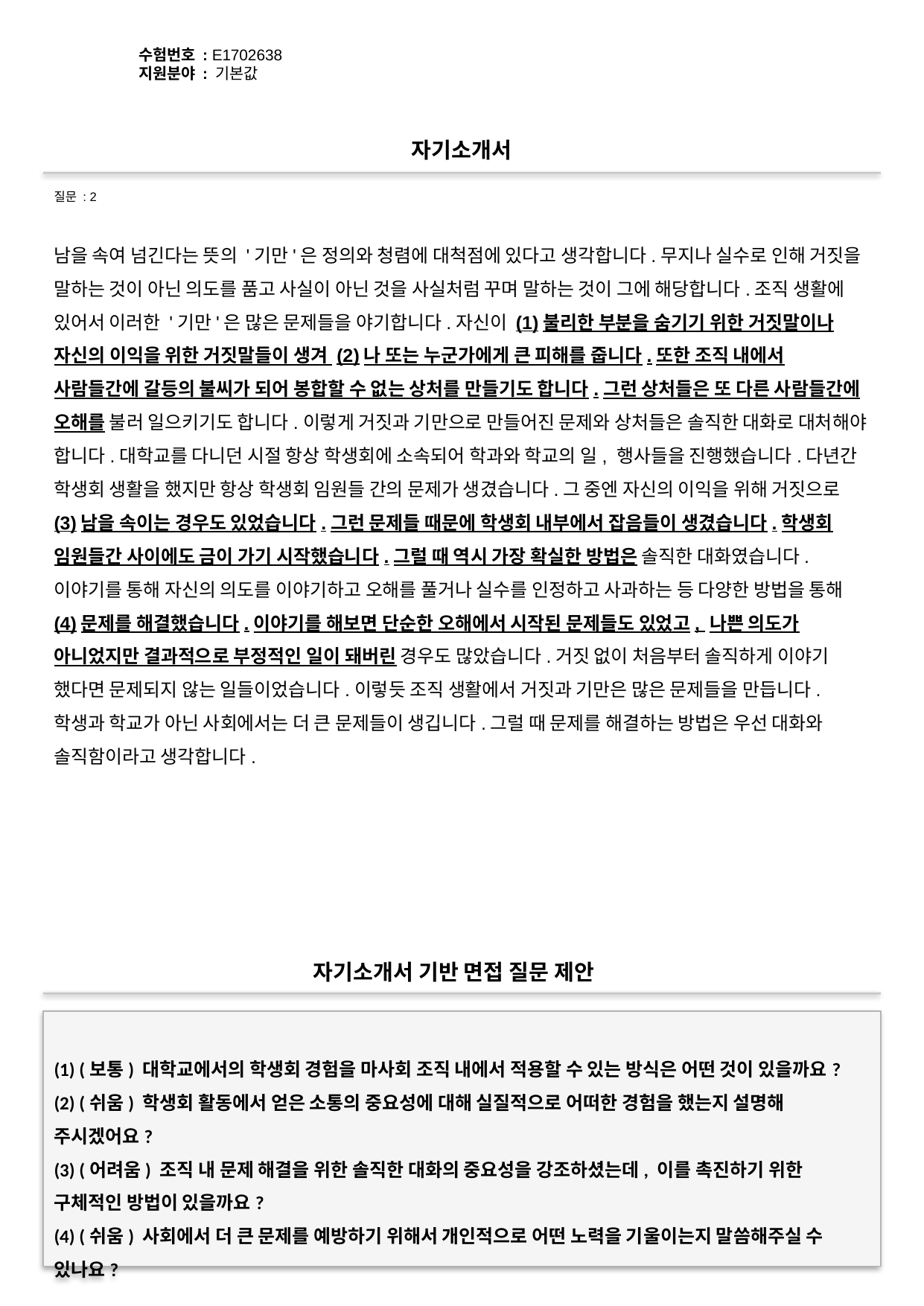

수험번호 : E1702638
지원분야 : 기본값
#

자기소개서

질문 : 2

남을 속여 넘긴다는 뜻의 '기만'은 정의와 청렴에 대척점에 있다고 생각합니다.무지나 실수로 인해 거짓을 말하는 것이 아닌 의도를 품고 사실이 아닌 것을 사실처럼 꾸며 말하는 것이 그에 해당합니다.조직 생활에 있어서 이러한 '기만'은 많은 문제들을 야기합니다.자신이 (1)불리한 부분을 숨기기 위한 거짓말이나 자신의 이익을 위한 거짓말들이 생겨 (2)나 또는 누군가에게 큰 피해를 줍니다.또한 조직 내에서 사람들간에 갈등의 불씨가 되어 봉합할 수 없는 상처를 만들기도 합니다.그런 상처들은 또 다른 사람들간에 오해를 불러 일으키기도 합니다.이렇게 거짓과 기만으로 만들어진 문제와 상처들은 솔직한 대화로 대처해야 합니다.대학교를 다니던 시절 항상 학생회에 소속되어 학과와 학교의 일, 행사들을 진행했습니다.다년간 학생회 생활을 했지만 항상 학생회 임원들 간의 문제가 생겼습니다.그 중엔 자신의 이익을 위해 거짓으로 (3)남을 속이는 경우도 있었습니다.그런 문제들 때문에 학생회 내부에서 잡음들이 생겼습니다.학생회 임원들간 사이에도 금이 가기 시작했습니다.그럴 때 역시 가장 확실한 방법은 솔직한 대화였습니다.이야기를 통해 자신의 의도를 이야기하고 오해를 풀거나 실수를 인정하고 사과하는 등 다양한 방법을 통해 (4)문제를 해결했습니다.이야기를 해보면 단순한 오해에서 시작된 문제들도 있었고, 나쁜 의도가 아니었지만 결과적으로 부정적인 일이 돼버린 경우도 많았습니다.거짓 없이 처음부터 솔직하게 이야기 했다면 문제되지 않는 일들이었습니다.이렇듯 조직 생활에서 거짓과 기만은 많은 문제들을 만듭니다.학생과 학교가 아닌 사회에서는 더 큰 문제들이 생깁니다.그럴 때 문제를 해결하는 방법은 우선 대화와 솔직함이라고 생각합니다.

자기소개서 기반 면접 질문 제안

(1) (보통) 대학교에서의 학생회 경험을 마사회 조직 내에서 적용할 수 있는 방식은 어떤 것이 있을까요?
(2) (쉬움) 학생회 활동에서 얻은 소통의 중요성에 대해 실질적으로 어떠한 경험을 했는지 설명해 주시겠어요?
(3) (어려움) 조직 내 문제 해결을 위한 솔직한 대화의 중요성을 강조하셨는데, 이를 촉진하기 위한 구체적인 방법이 있을까요?
(4) (쉬움) 사회에서 더 큰 문제를 예방하기 위해서 개인적으로 어떤 노력을 기울이는지 말씀해주실 수 있나요?